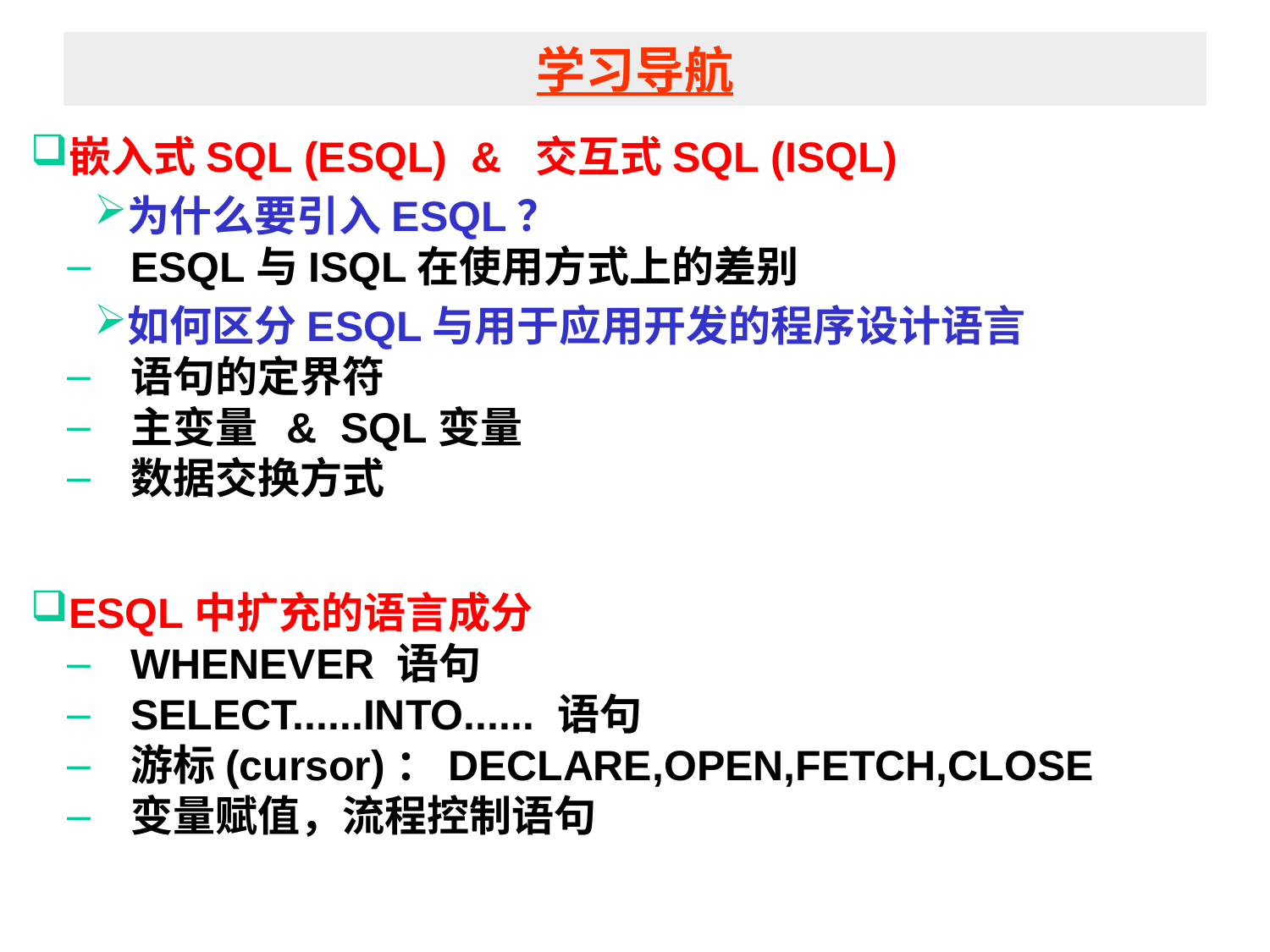

# 学习导航
嵌入式SQL (ESQL)  &  交互式SQL (ISQL)
为什么要引入ESQL？
ESQL与ISQL在使用方式上的差别
如何区分ESQL与用于应用开发的程序设计语言
语句的定界符
主变量  &  SQL变量
数据交换方式

ESQL中扩充的语言成分
WHENEVER 语句
SELECT......INTO...... 语句
游标(cursor)：DECLARE,OPEN,FETCH,CLOSE
变量赋值，流程控制语句